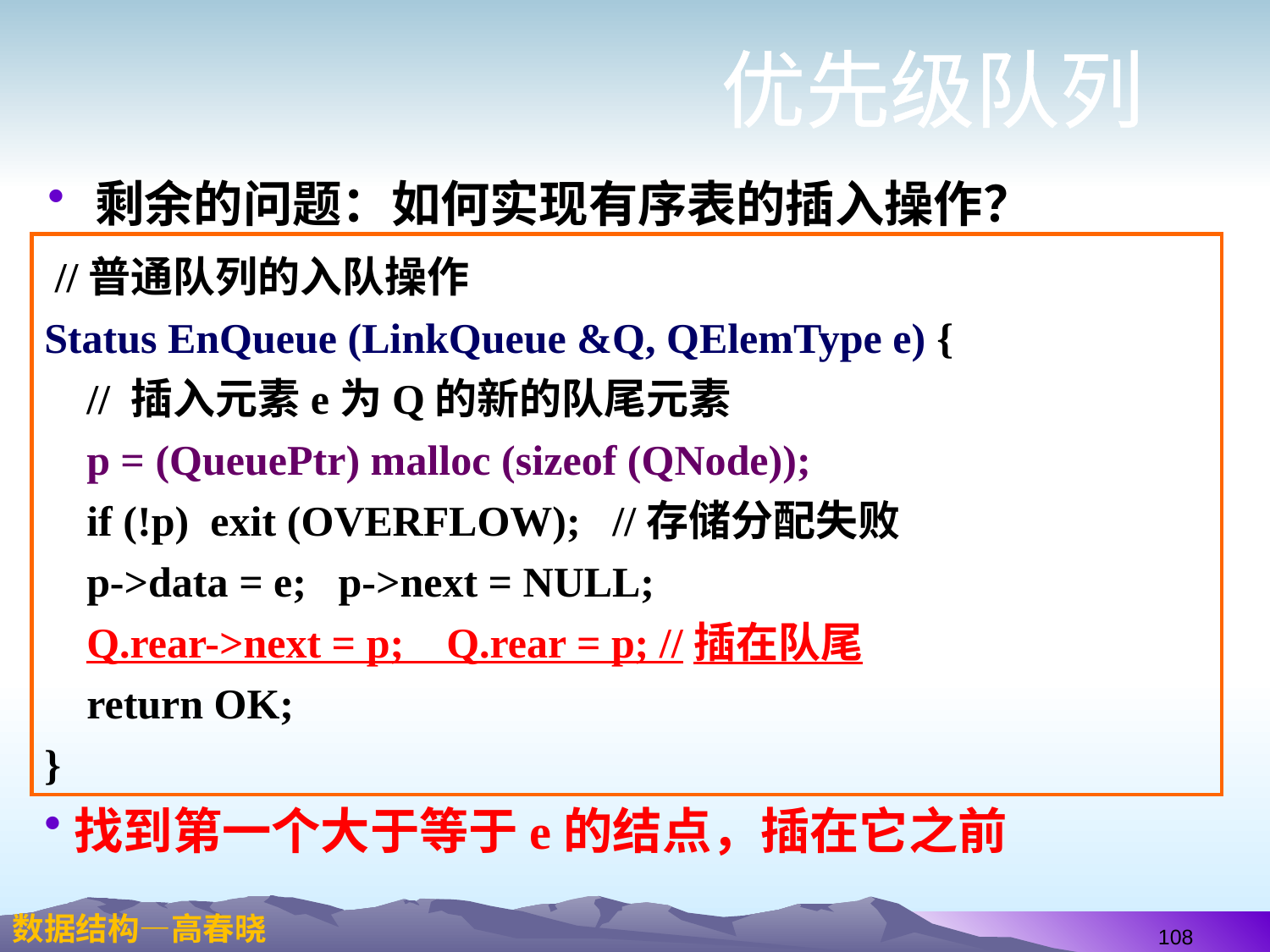

#
优先级队列
剩余的问题：如何实现有序表的插入操作？
 //普通队列的入队操作
Status EnQueue (LinkQueue &Q, QElemType e) {
    // 插入元素e为Q的新的队尾元素
    p = (QueuePtr) malloc (sizeof (QNode));
    if (!p)  exit (OVERFLOW);   //存储分配失败
    p->data = e;   p->next = NULL;
    Q.rear->next = p;    Q.rear = p; //插在队尾
    return OK;
}
找到第一个大于等于e的结点，插在它之前
108